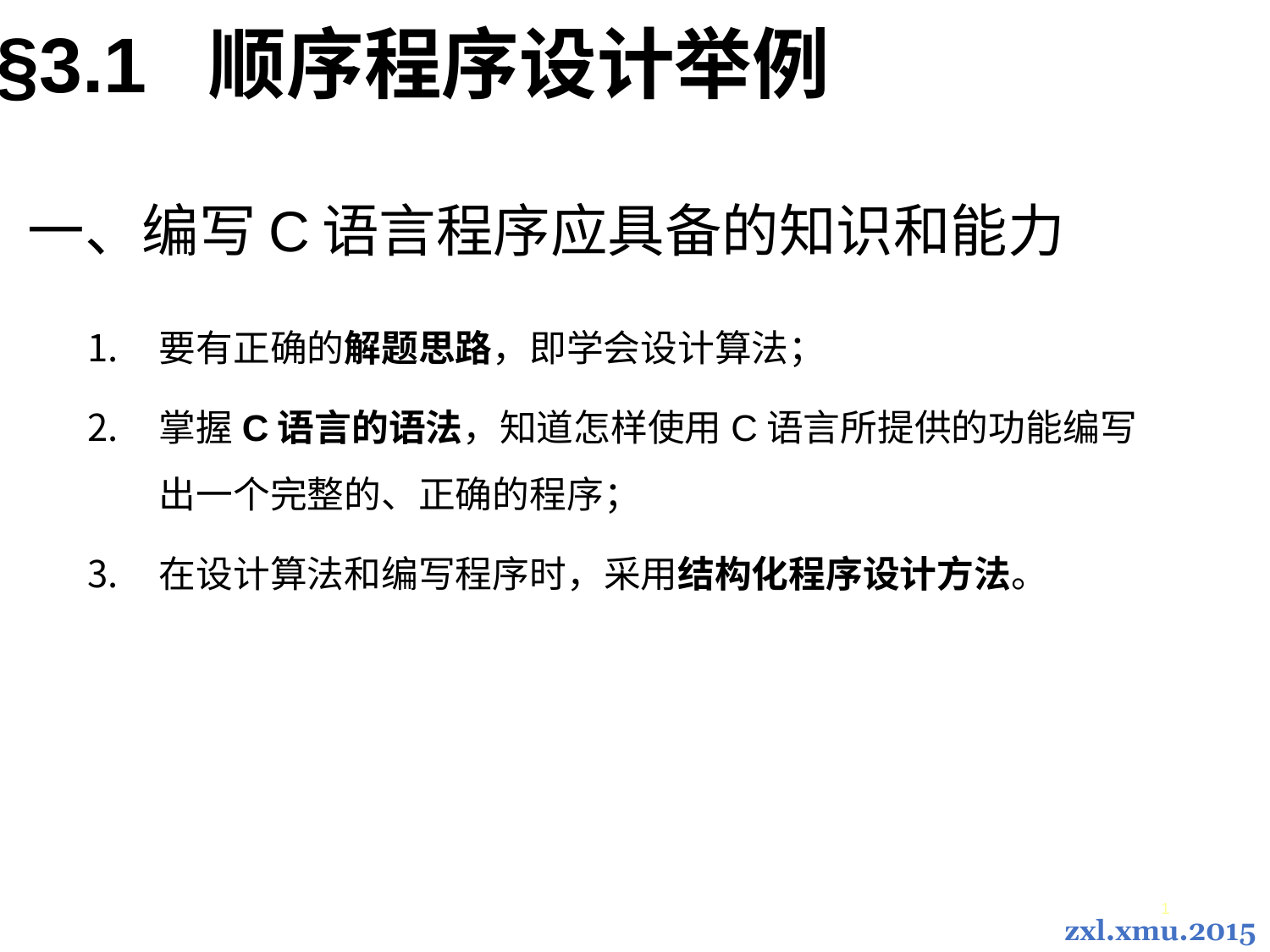

§3.1  顺序程序设计举例
# 一、编写C语言程序应具备的知识和能力
要有正确的解题思路，即学会设计算法；
掌握C语言的语法，知道怎样使用C语言所提供的功能编写出一个完整的、正确的程序；
在设计算法和编写程序时，采用结构化程序设计方法。
1